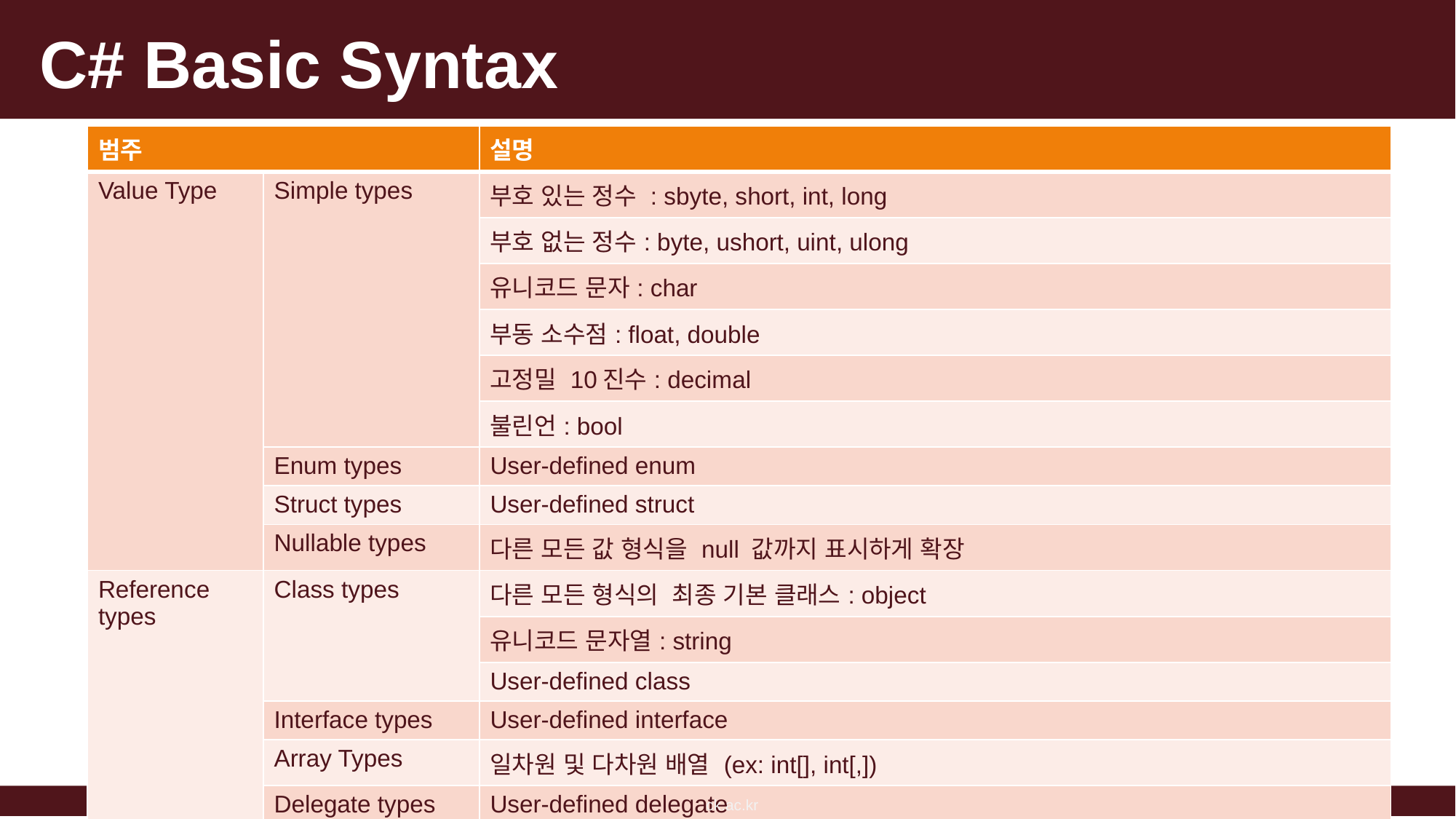

# C# Basic Syntax
| 범주 |  | 설명 |
| --- | --- | --- |
| Value Type | Simple types | 부호 있는 정수 : sbyte, short, int, long |
|  |  | 부호 없는 정수: byte, ushort, uint, ulong |
|  |  | 유니코드 문자: char |
|  |  | 부동 소수점: float, double |
|  |  | 고정밀 10진수: decimal |
|  |  | 불린언: bool |
|  | Enum types | User-defined enum |
|  | Struct types | User-defined struct |
|  | Nullable types | 다른 모든 값 형식을 null 값까지 표시하게 확장 |
| Reference types | Class types | 다른 모든 형식의 최종 기본 클래스: object |
|  |  | 유니코드 문자열: string |
|  |  | User-defined class |
|  | Interface types | User-defined interface |
|  | Array Types | 일차원 및 다차원 배열 (ex: int[], int[,]) |
|  | Delegate types | User-defined delegate |
ck.ac.kr